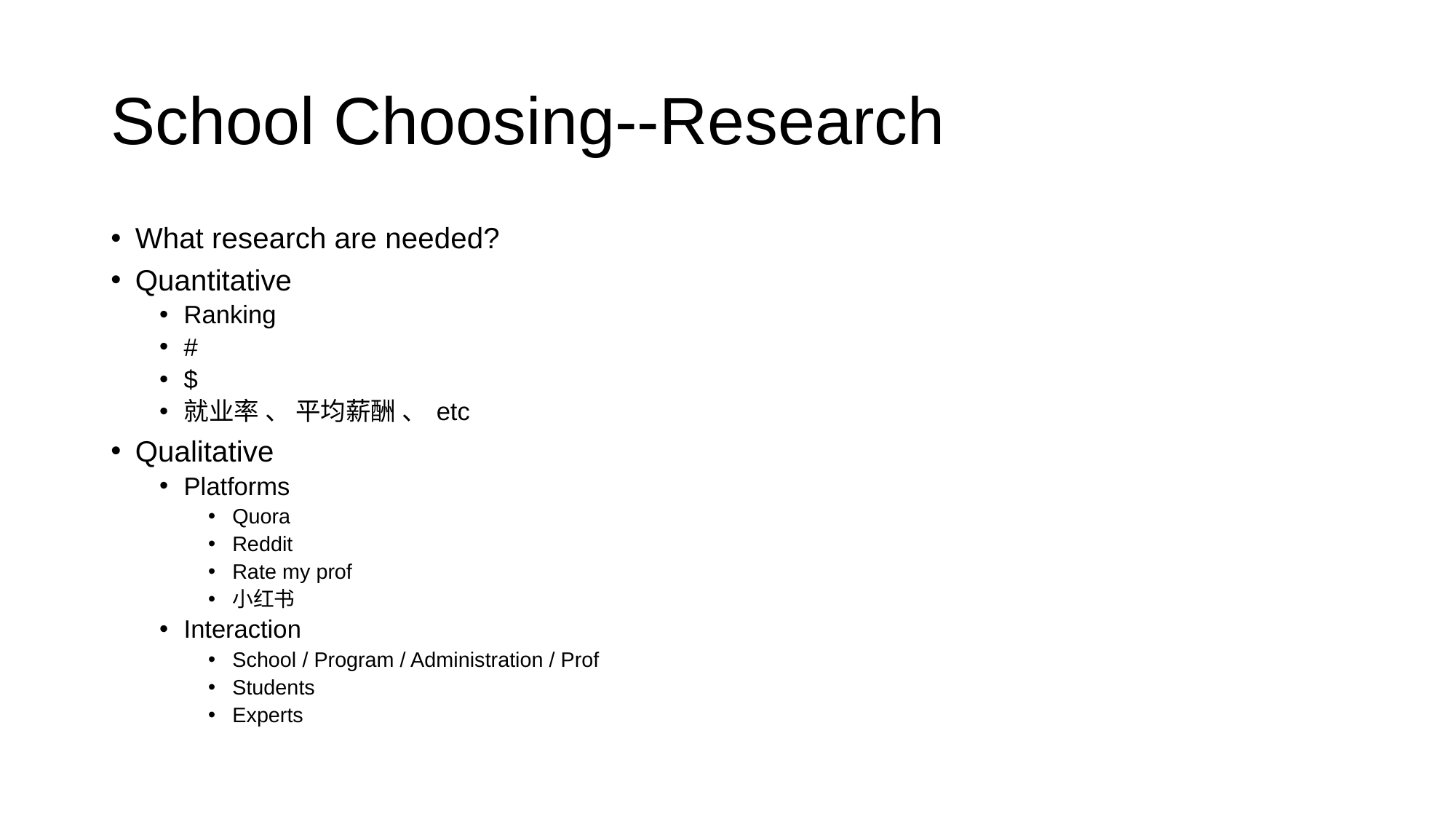

# School Choosing--Research
What research are needed?
Quantitative
Ranking
#
$
就业率 、 平均薪酬 、 etc
Qualitative
Platforms
Quora
Reddit
Rate my prof
小红书
Interaction
School / Program / Administration / Prof
Students
Experts